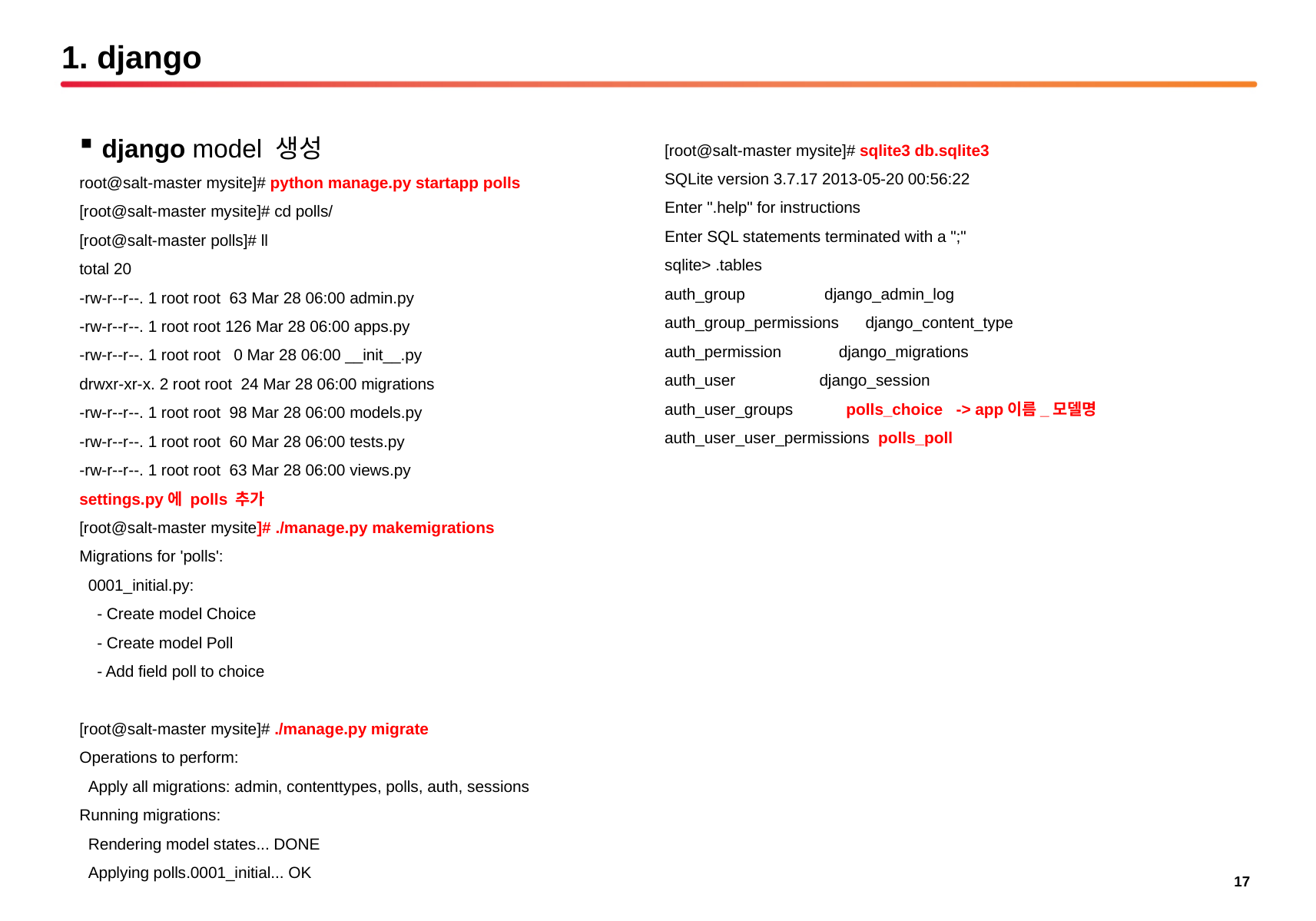

# 1. django
django model 생성
root@salt-master mysite]# python manage.py startapp polls
[root@salt-master mysite]# cd polls/
[root@salt-master polls]# ll
total 20
-rw-r--r--. 1 root root  63 Mar 28 06:00 admin.py
-rw-r--r--. 1 root root 126 Mar 28 06:00 apps.py
-rw-r--r--. 1 root root   0 Mar 28 06:00 __init__.py
drwxr-xr-x. 2 root root  24 Mar 28 06:00 migrations
-rw-r--r--. 1 root root  98 Mar 28 06:00 models.py
-rw-r--r--. 1 root root  60 Mar 28 06:00 tests.py
-rw-r--r--. 1 root root  63 Mar 28 06:00 views.py
settings.py에 polls 추가
[root@salt-master mysite]# ./manage.py makemigrations
Migrations for 'polls':
  0001_initial.py:
    - Create model Choice
    - Create model Poll
    - Add field poll to choice

[root@salt-master mysite]# ./manage.py migrate
Operations to perform:
  Apply all migrations: admin, contenttypes, polls, auth, sessions
Running migrations:
  Rendering model states... DONE
  Applying polls.0001_initial... OK
[root@salt-master mysite]# sqlite3 db.sqlite3
SQLite version 3.7.17 2013-05-20 00:56:22
Enter ".help" for instructions
Enter SQL statements terminated with a ";"
sqlite> .tables
auth_group                  django_admin_log
auth_group_permissions      django_content_type
auth_permission             django_migrations
auth_user                   django_session
auth_user_groups            polls_choice   -> app이름_모델명
auth_user_user_permissions  polls_poll